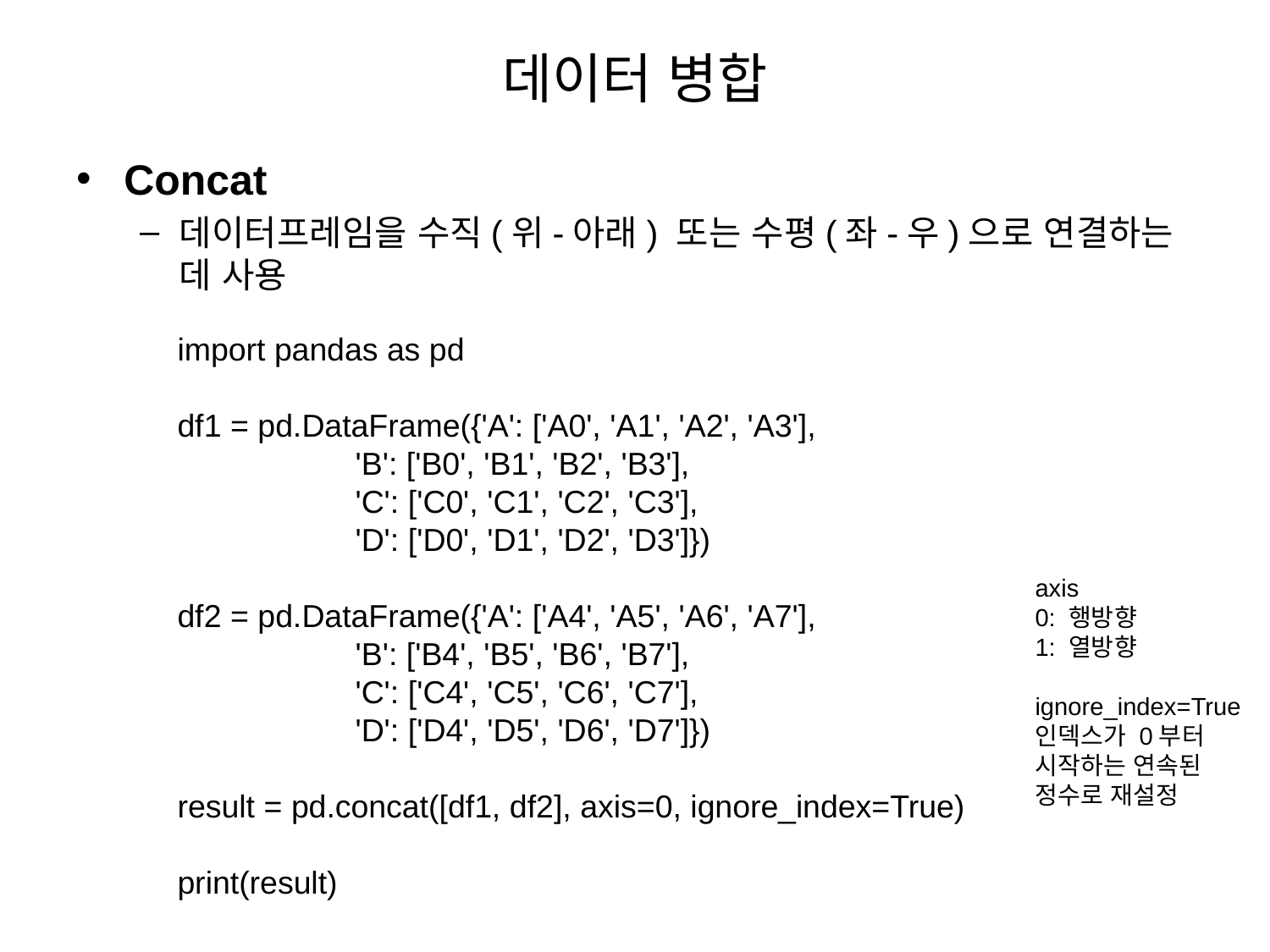

# 데이터 병합
Concat
데이터프레임을 수직(위-아래) 또는 수평(좌-우)으로 연결하는 데 사용
import pandas as pd

df1 = pd.DataFrame({'A': ['A0', 'A1', 'A2', 'A3'],
                    'B': ['B0', 'B1', 'B2', 'B3'],
                    'C': ['C0', 'C1', 'C2', 'C3'],
                    'D': ['D0', 'D1', 'D2', 'D3']})

df2 = pd.DataFrame({'A': ['A4', 'A5', 'A6', 'A7'],
                    'B': ['B4', 'B5', 'B6', 'B7'],
                    'C': ['C4', 'C5', 'C6', 'C7'],
                    'D': ['D4', 'D5', 'D6', 'D7']})

result = pd.concat([df1, df2], axis=0, ignore_index=True)

print(result)
axis
0: 행방향
1: 열방향

ignore_index=True
인덱스가 0부터 시작하는 연속된 정수로 재설정